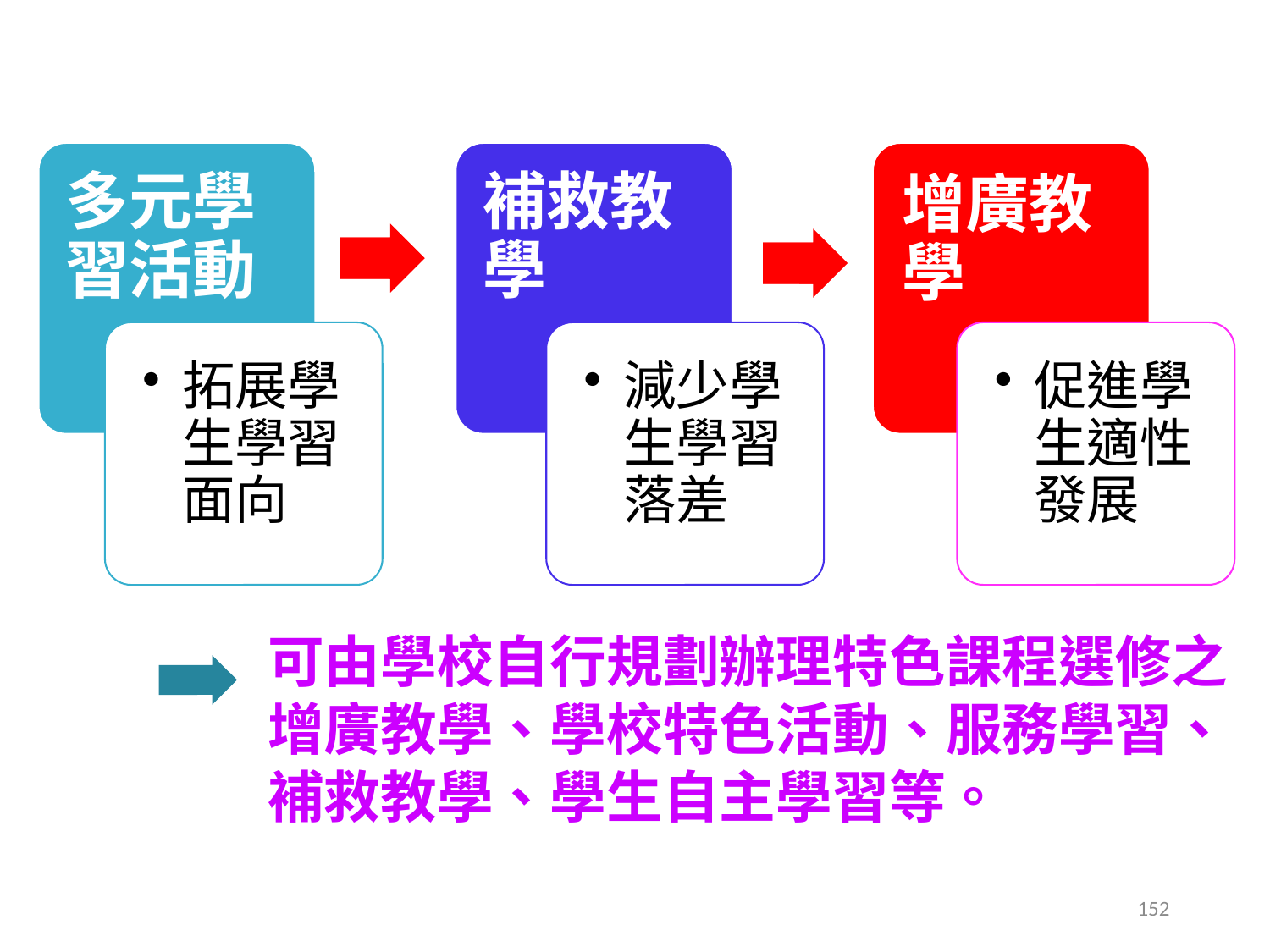

多元學習活動

補救教學

增廣教學

拓展學生學習面向

減少學生學習落差

促進學生適性發展
可由學校自行規劃辦理特色課程選修之
增廣教學、學校特色活動、服務學習、
補救教學、學生自主學習等。

152